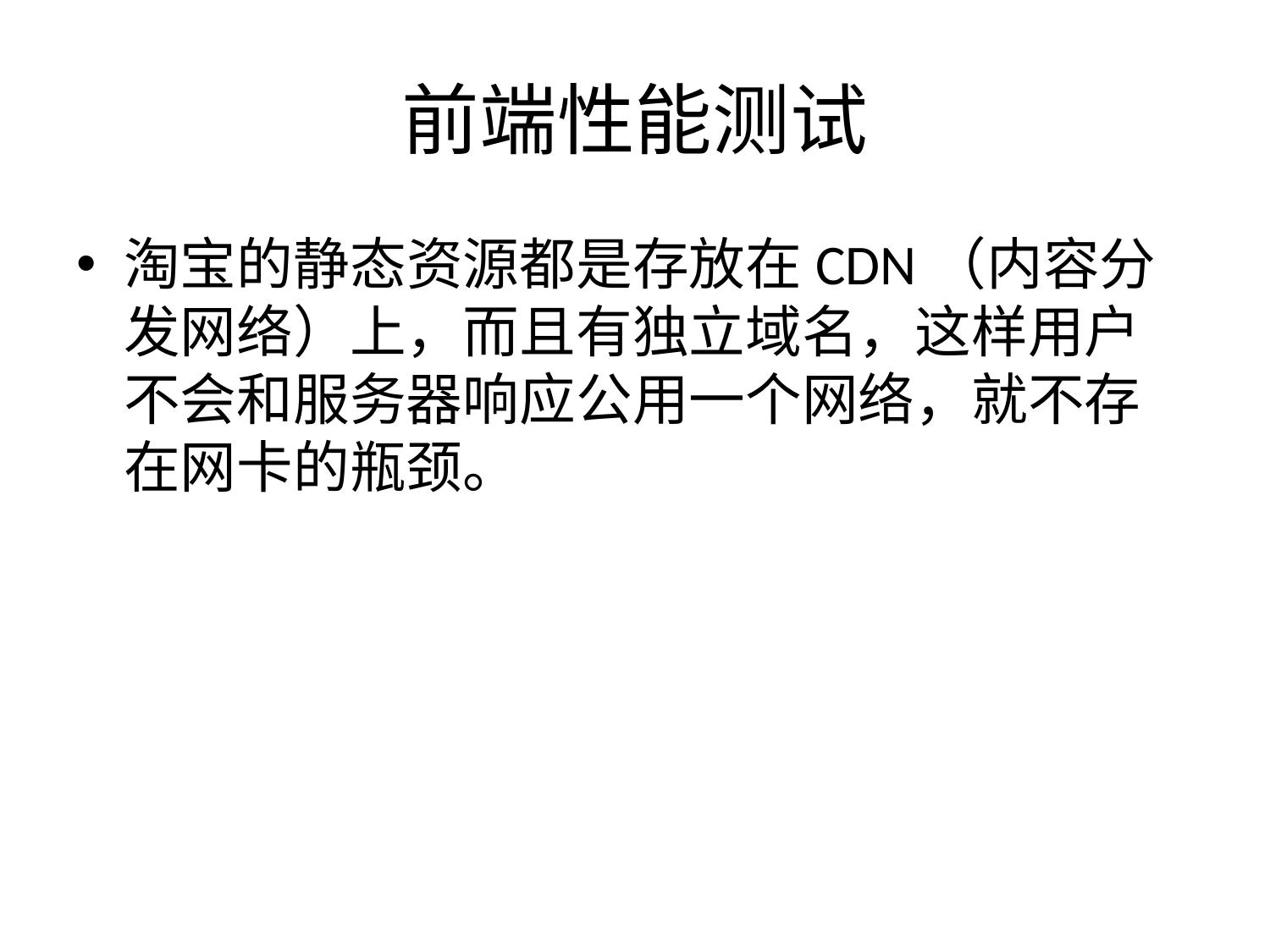

# 前端性能测试
淘宝的静态资源都是存放在CDN（内容分发网络）上，而且有独立域名，这样用户不会和服务器响应公用一个网络，就不存在网卡的瓶颈。